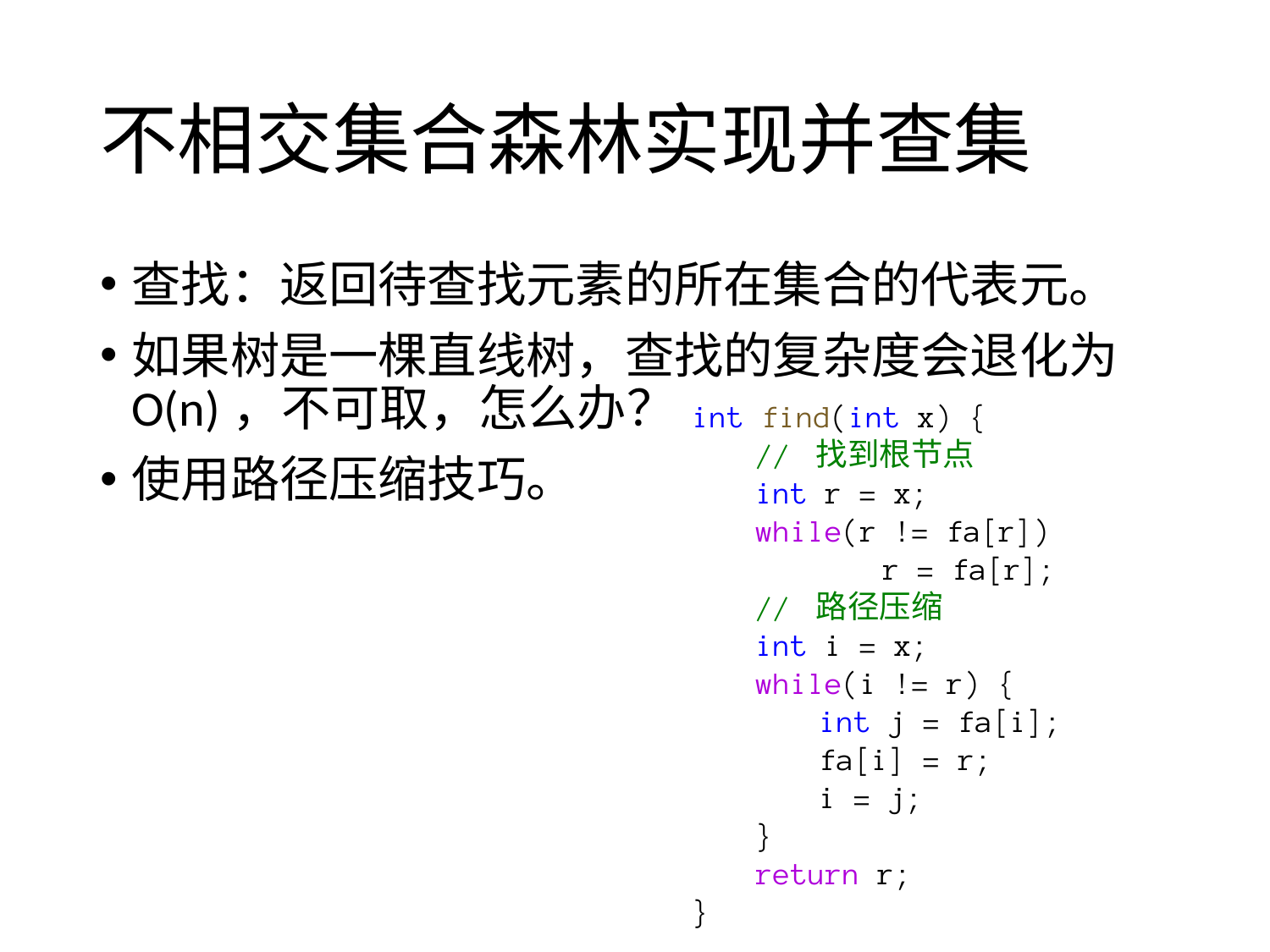

# 不相交集合森林实现并查集
查找：返回待查找元素的所在集合的代表元。
如果树是一棵直线树，查找的复杂度会退化为O(n)，不可取，怎么办？
使用路径压缩技巧。
int find(int x) {
// 找到根节点
int r = x;
while(r != fa[r])
	r = fa[r];
// 路径压缩
int i = x;
while(i != r) {
int j = fa[i];
fa[i] = r;
i = j;
}
return r;
}